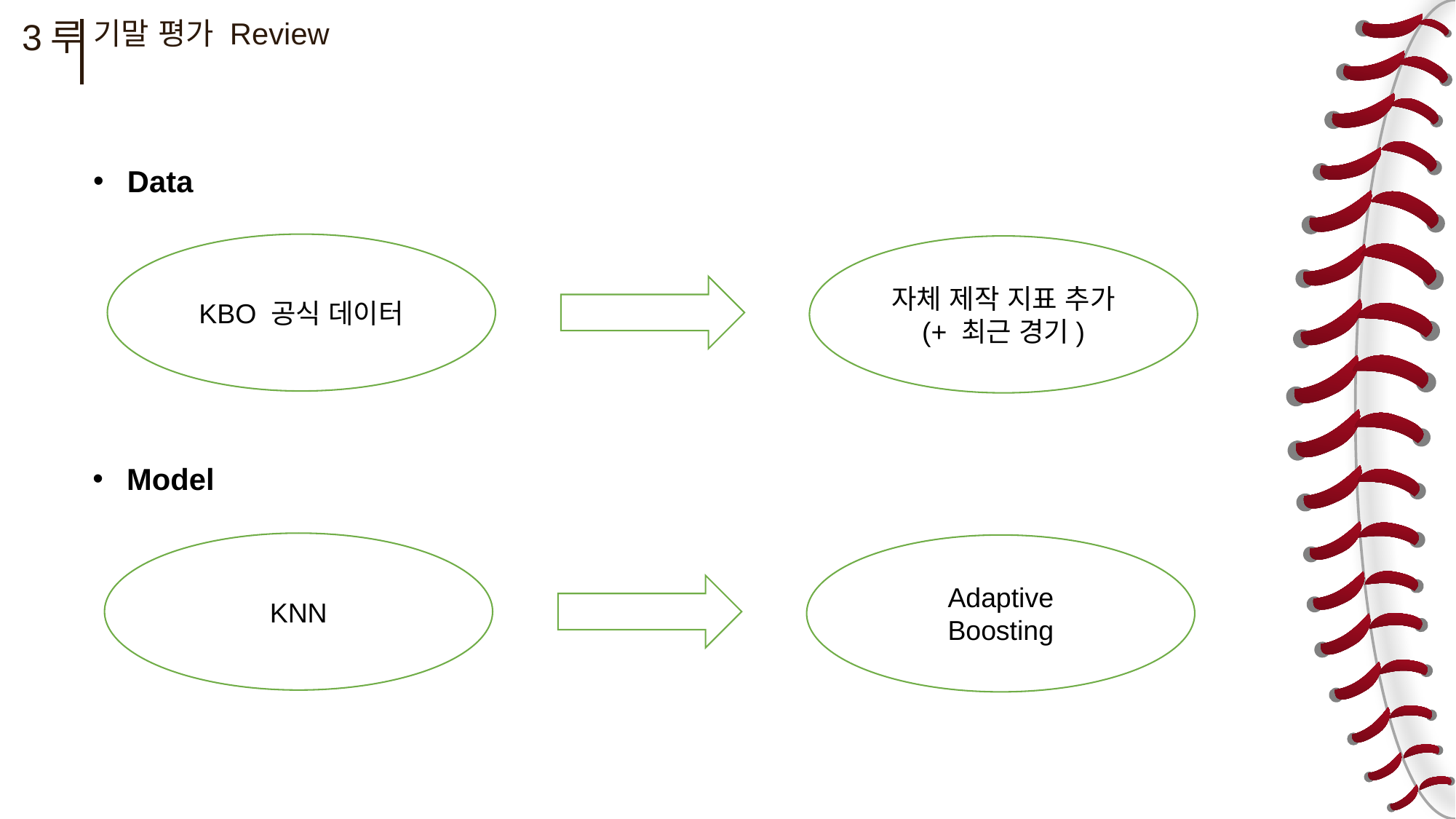

3루
기말 평가 Review
Data
KBO 공식 데이터
자체 제작 지표 추가
(+ 최근 경기)

Model
KNN
Adaptive
Boosting